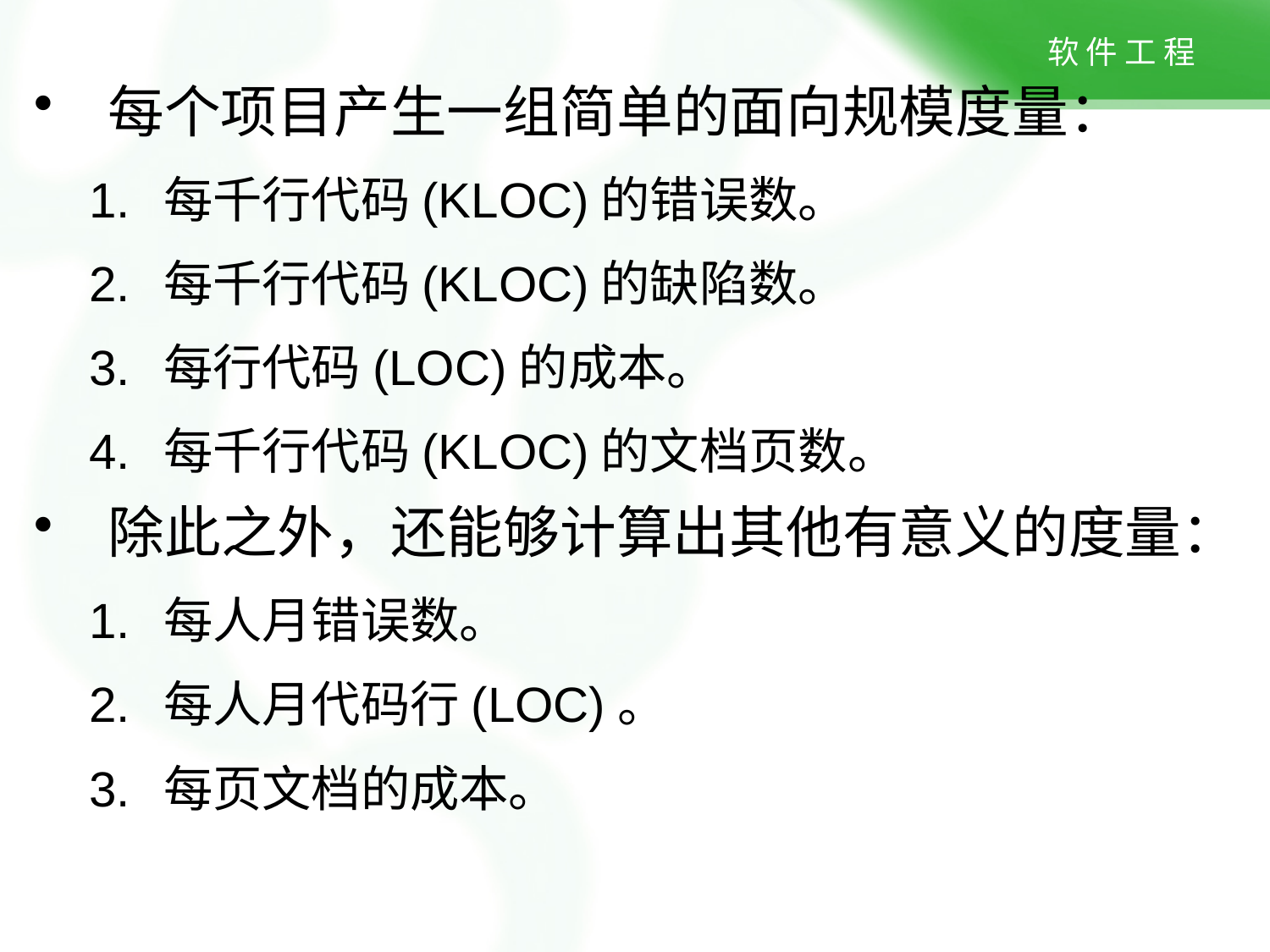

每个项目产生一组简单的面向规模度量：
每千行代码(KLOC)的错误数。
每千行代码(KLOC)的缺陷数。
每行代码(LOC)的成本。
每千行代码(KLOC)的文档页数。
除此之外，还能够计算出其他有意义的度量：
每人月错误数。
每人月代码行(LOC)。
每页文档的成本。